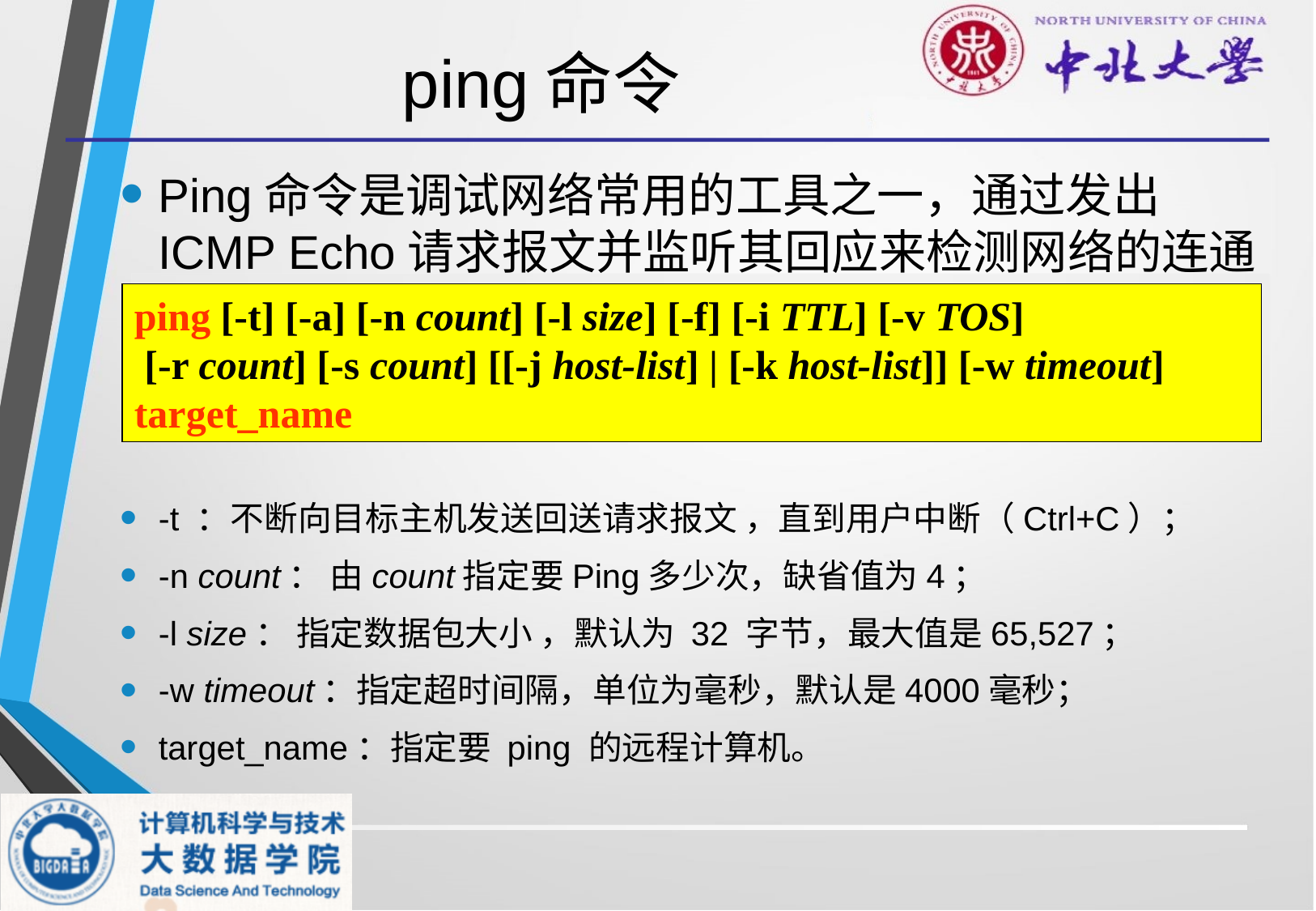

# ping命令
Ping命令是调试网络常用的工具之一，通过发出ICMP Echo请求报文并监听其回应来检测网络的连通性。

-t ：不断向目标主机发送回送请求报文 ，直到用户中断（Ctrl+C）；
-n count： 由count指定要Ping多少次，缺省值为4；
-l size： 指定数据包大小 ，默认为 32 字节，最大值是65,527；
-w timeout：指定超时间隔，单位为毫秒，默认是4000毫秒；
target_name：指定要 ping 的远程计算机。
ping [-t] [-a] [-n count] [-l size] [-f] [-i TTL] [-v TOS]
 [-r count] [-s count] [[-j host-list] | [-k host-list]] [-w timeout] target_name
14